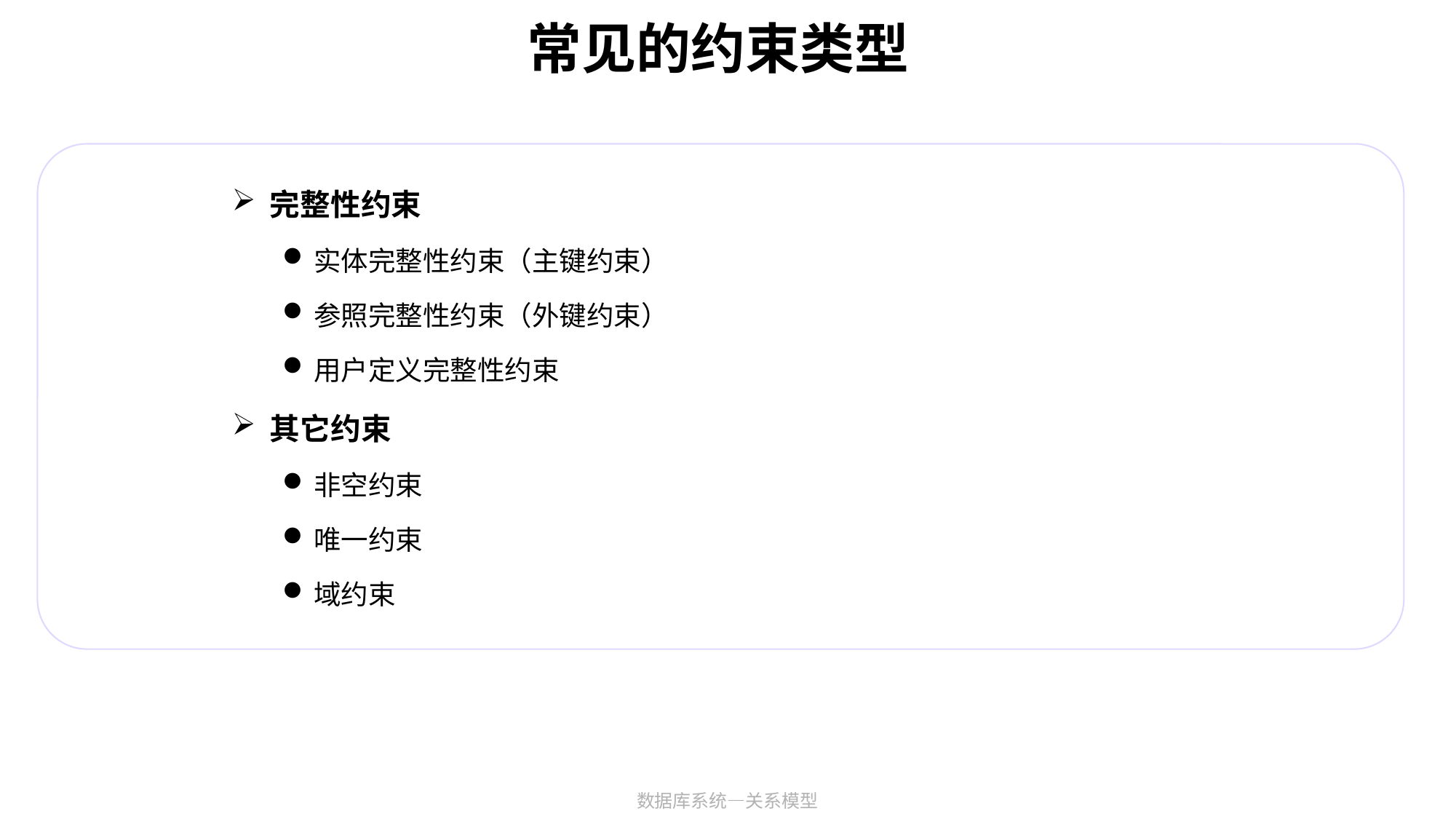

# 常见的约束类型

完整性约束
实体完整性约束（主键约束）
参照完整性约束（外键约束）
用户定义完整性约束
其它约束
非空约束
唯一约束
域约束
22
数据库系统—关系模型